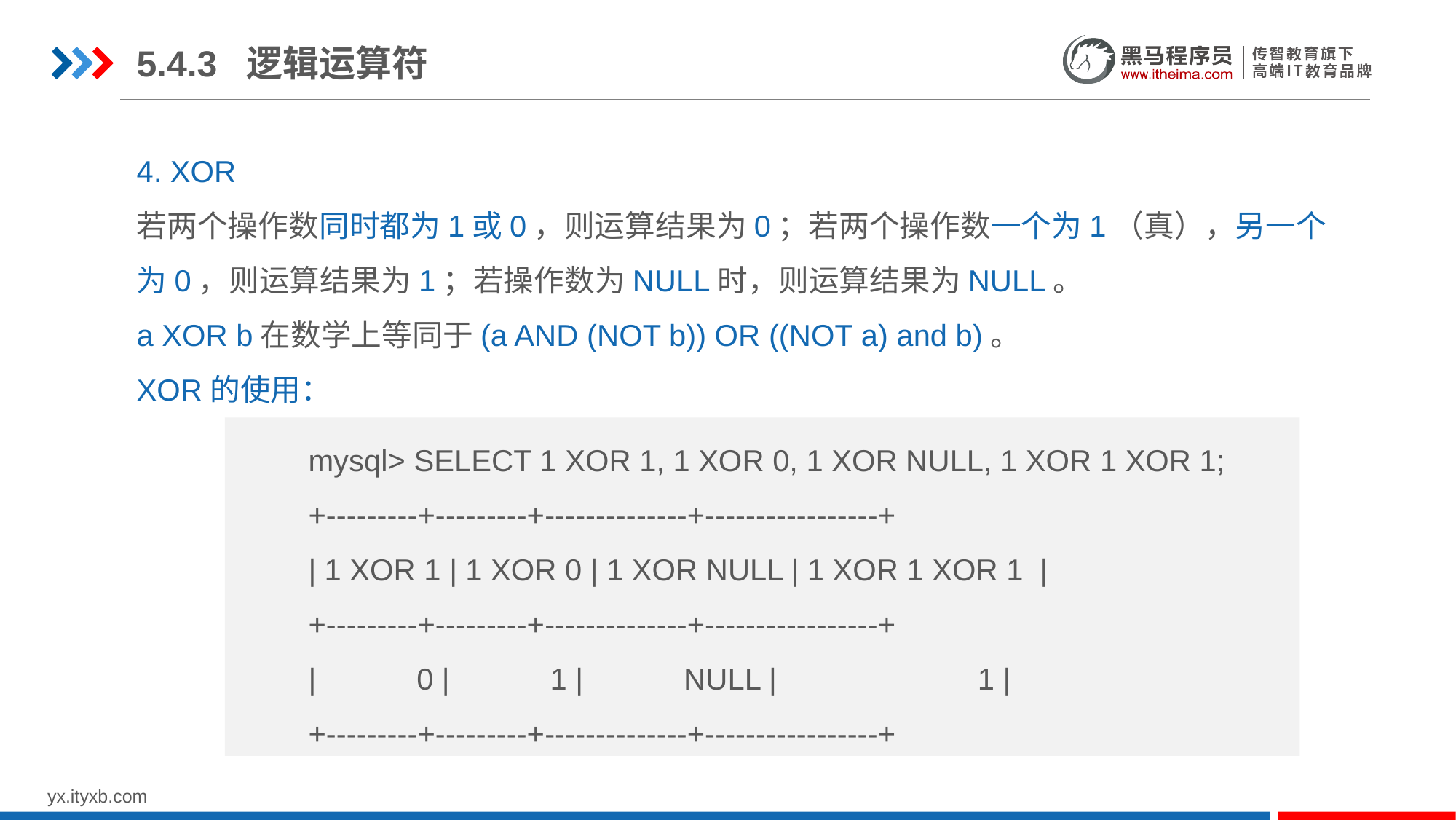

5.4.3  逻辑运算符
4. XOR
若两个操作数同时都为1或0，则运算结果为0；若两个操作数一个为1（真），另一个为0，则运算结果为1；若操作数为NULL时，则运算结果为NULL。
a XOR b在数学上等同于(a AND (NOT b)) OR ((NOT a) and b)。
XOR的使用：
mysql> SELECT 1 XOR 1, 1 XOR 0, 1 XOR NULL, 1 XOR 1 XOR 1;
+---------+---------+--------------+-----------------+
| 1 XOR 1 | 1 XOR 0 | 1 XOR NULL | 1 XOR 1 XOR 1  |
+---------+---------+--------------+-----------------+
|            0 |            1 |            NULL |                        1 |
+---------+---------+--------------+-----------------+